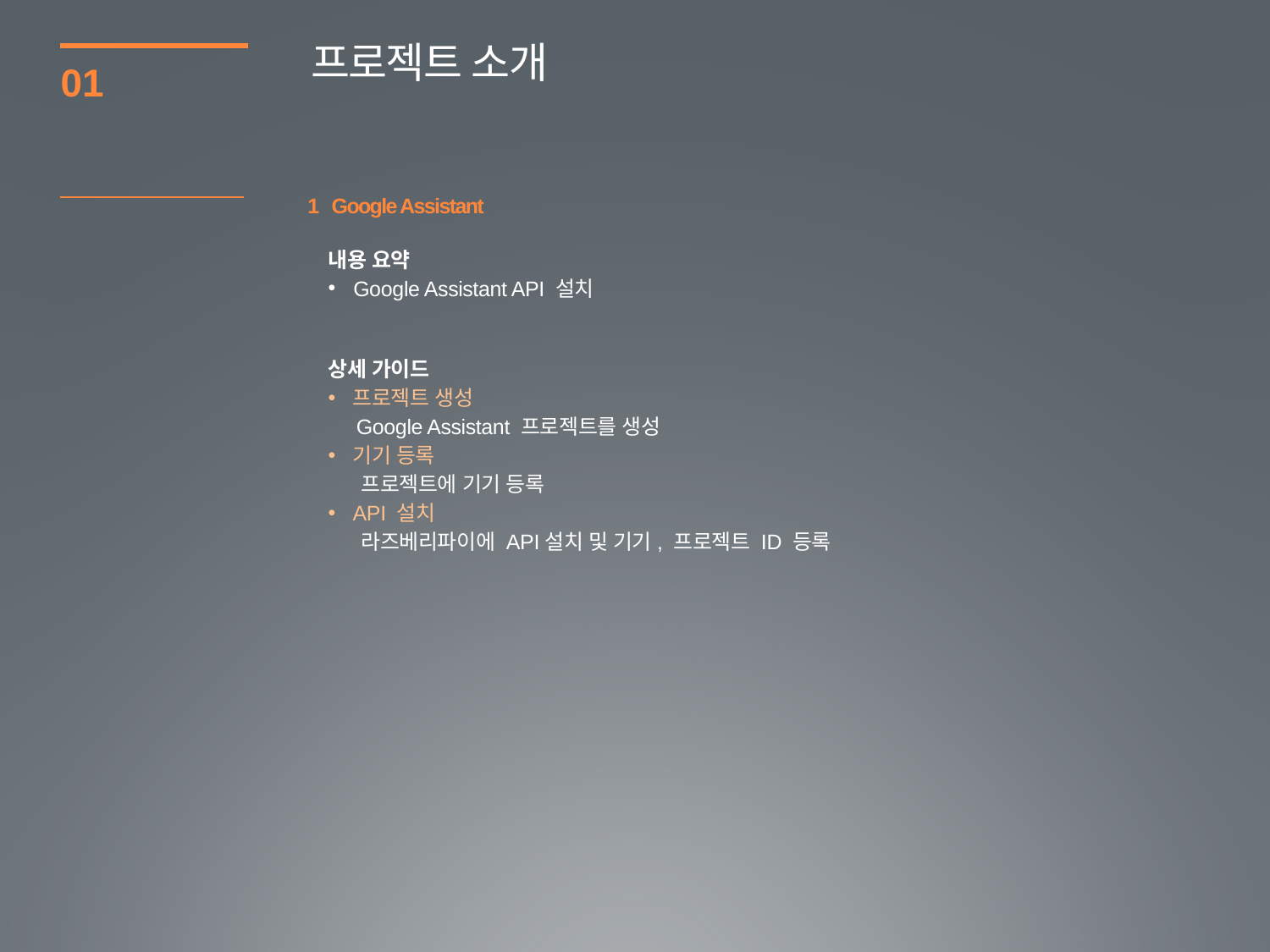

프로젝트 소개
01
1   Google Assistant
내용 요약
Google Assistant API 설치
상세 가이드
프로젝트 생성
     Google Assistant 프로젝트를 생성
기기 등록
     프로젝트에 기기 등록
API 설치
     라즈베리파이에 API설치 및 기기, 프로젝트 ID 등록